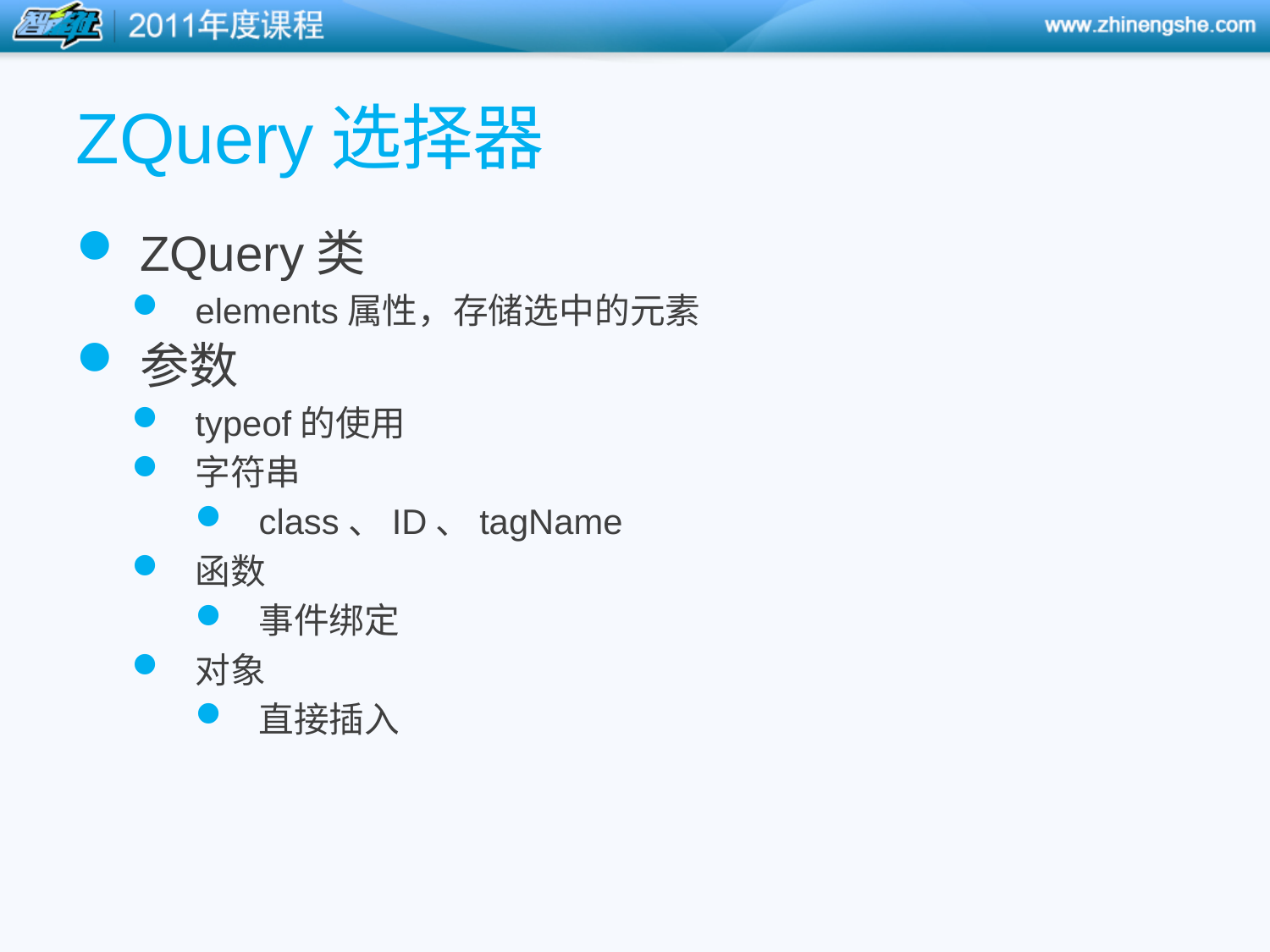

# ZQuery选择器
ZQuery类
elements属性，存储选中的元素
参数
typeof的使用
字符串
class、ID、tagName
函数
事件绑定
对象
直接插入